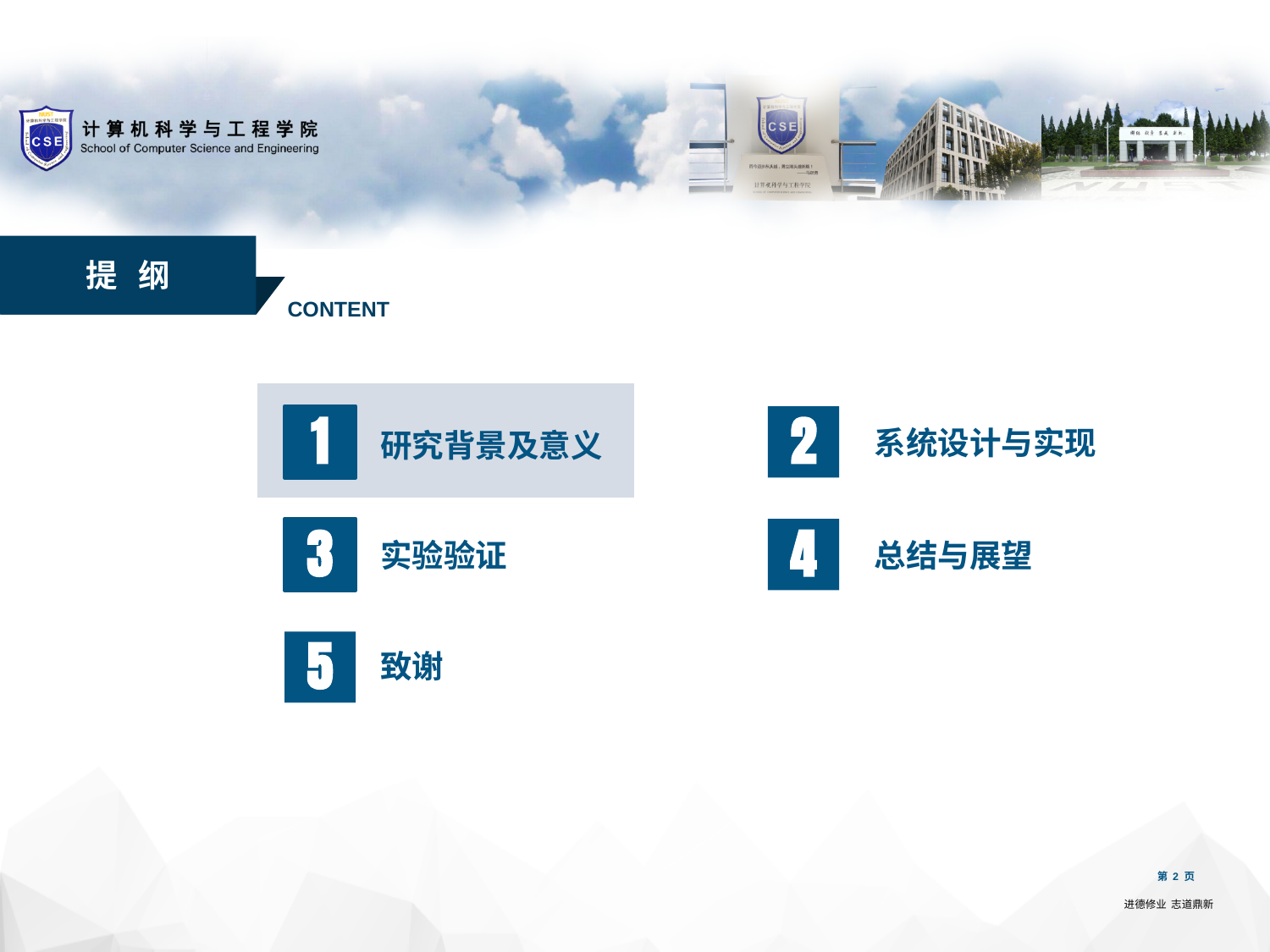

提   纲

CONTENT

1
2
系统设计与实现
研究背景及意义
3
4
实验验证
总结与展望
5
致谢
第 2 页
进德修业  志道鼎新